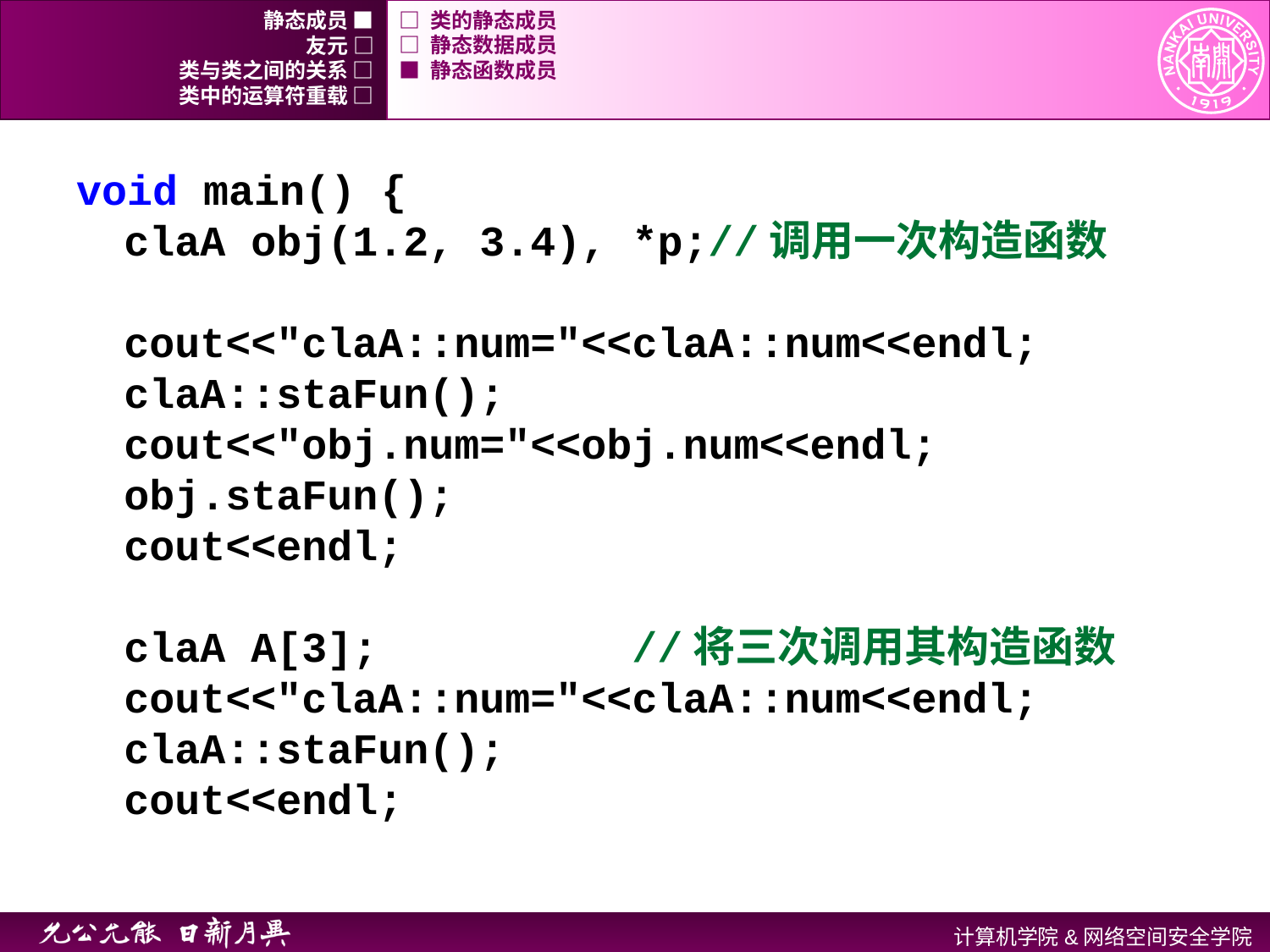

静态成员 ■
□ 类的静态成员
友元 □
□ 静态数据成员
类与类之间的关系 □
■ 静态函数成员
类中的运算符重载 □

void main() {
	claA obj(1.2, 3.4), *p;//调用一次构造函数

	cout<<"claA::num="<<claA::num<<endl;
	claA::staFun();
	cout<<"obj.num="<<obj.num<<endl;
	obj.staFun();
	cout<<endl;

	claA A[3];  		//将三次调用其构造函数
	cout<<"claA::num="<<claA::num<<endl;
	claA::staFun();
	cout<<endl;